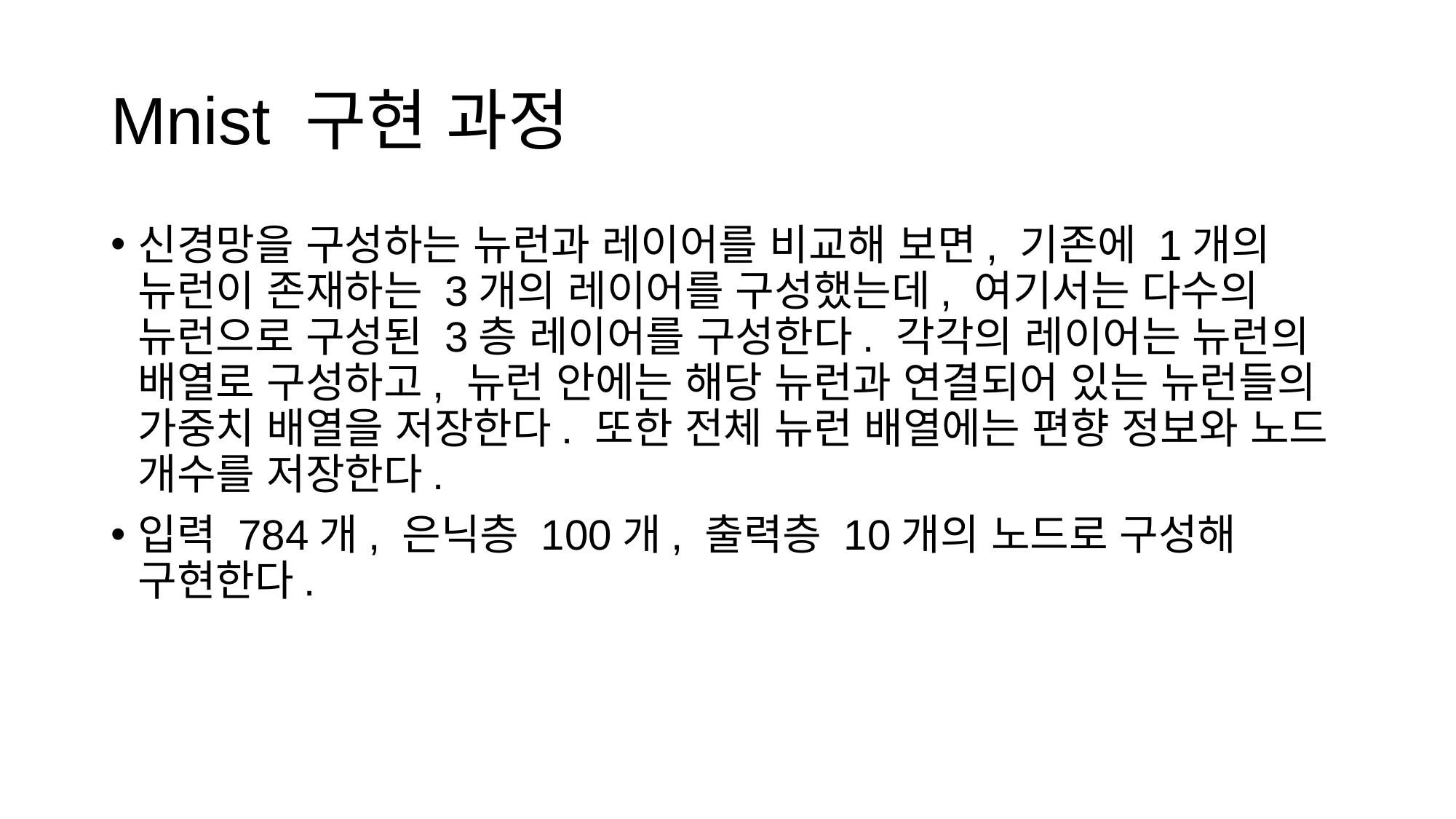

# Mnist 구현 과정
신경망을 구성하는 뉴런과 레이어를 비교해 보면, 기존에 1개의 뉴런이 존재하는 3개의 레이어를 구성했는데, 여기서는 다수의 뉴런으로 구성된 3층 레이어를 구성한다. 각각의 레이어는 뉴런의 배열로 구성하고, 뉴런 안에는 해당 뉴런과 연결되어 있는 뉴런들의 가중치 배열을 저장한다. 또한 전체 뉴런 배열에는 편향 정보와 노드 개수를 저장한다.
입력 784개, 은닉층 100개, 출력층 10개의 노드로 구성해 구현한다.